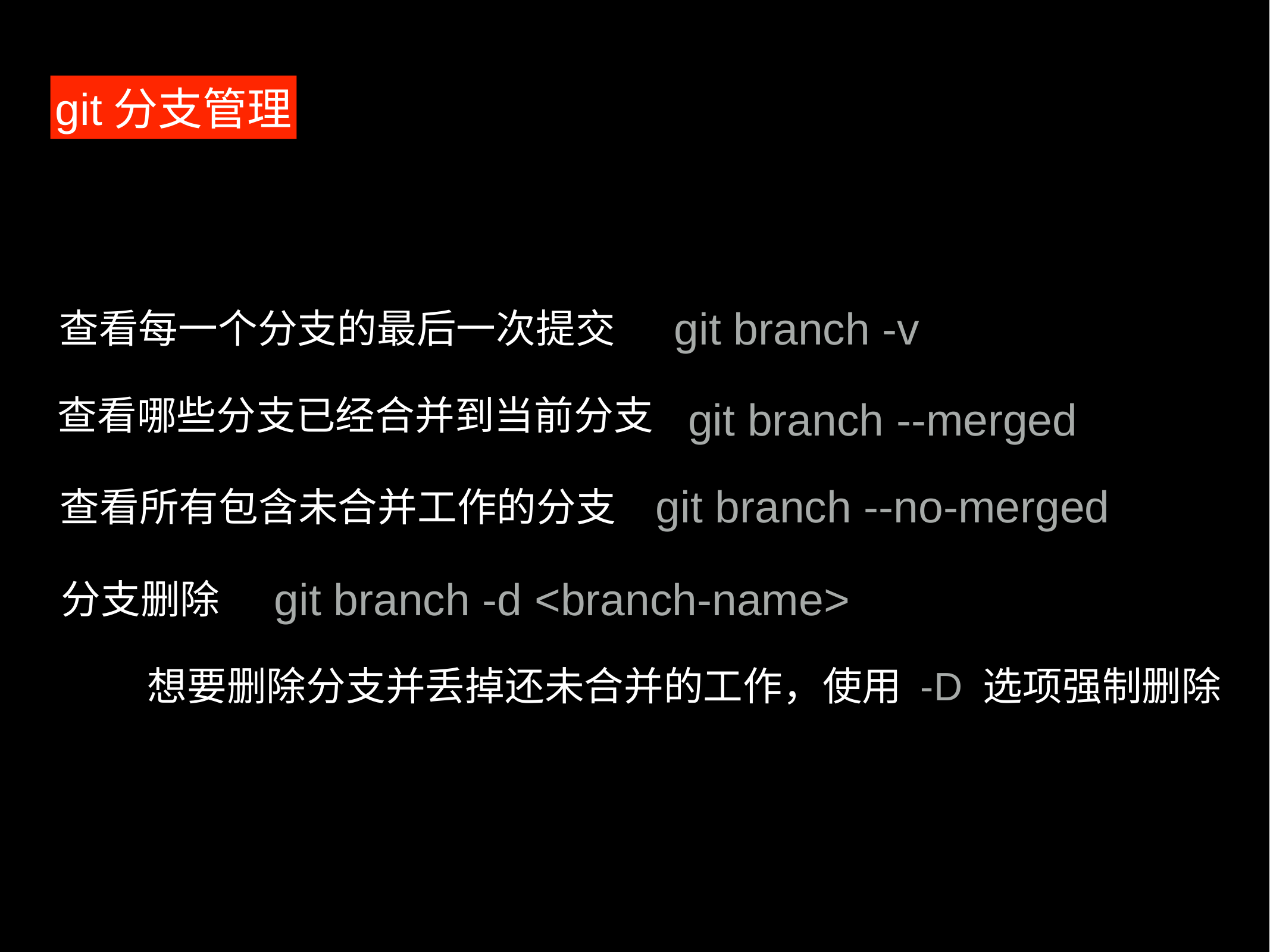

git分支管理
查看每一个分支的最后一次提交
git branch -v
查看哪些分支已经合并到当前分支
git branch --merged
查看所有包含未合并工作的分支
git branch --no-merged
分支删除
git branch -d <branch-name>
想要删除分支并丢掉还未合并的工作，使用 -D 选项强制删除